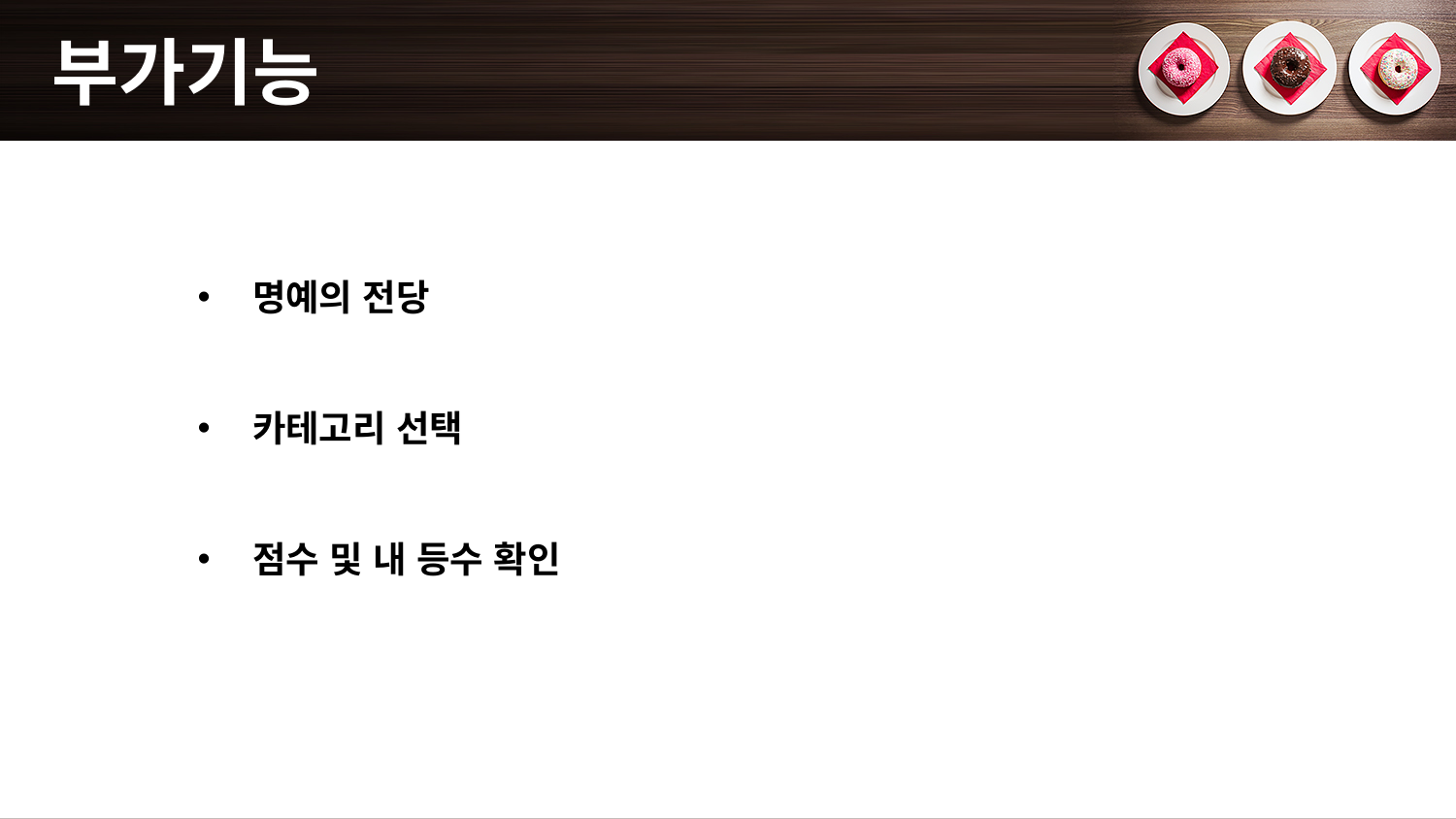

# 부가기능

명예의 전당
카테고리 선택
점수 및 내 등수 확인